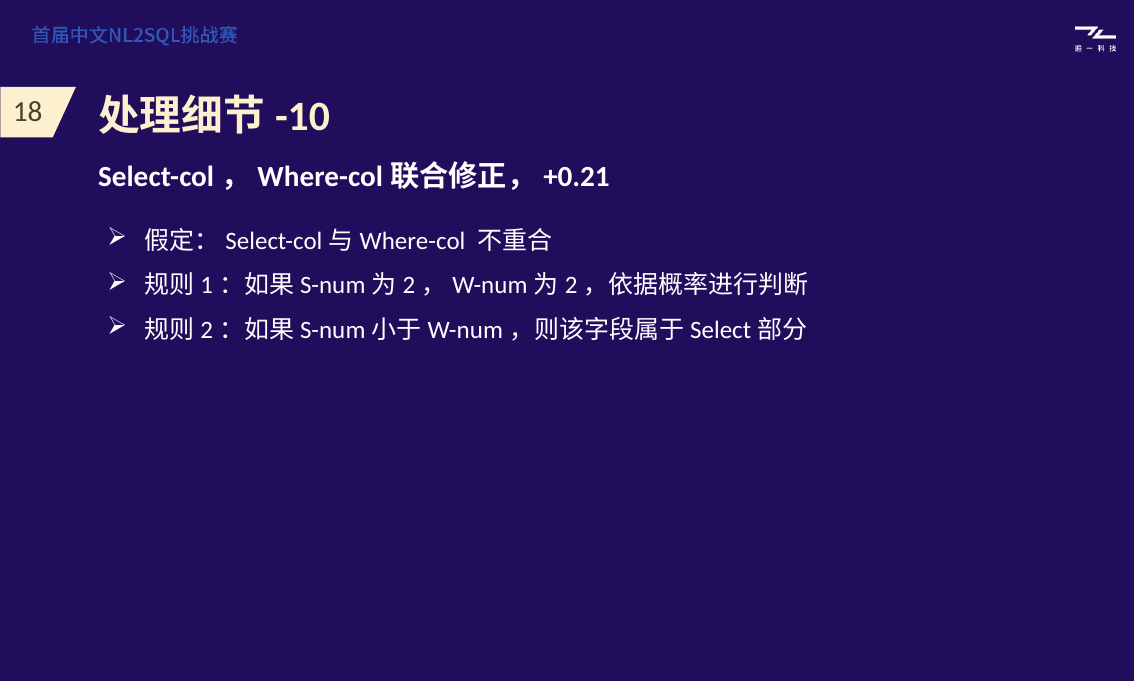

处理细节-10
Select-col，Where-col联合修正，+0.21
  假定：Select-col与Where-col 不重合
  规则1：如果S-num为2，W-num为2，依据概率进行判断
  规则2：如果S-num小于W-num，则该字段属于Select部分